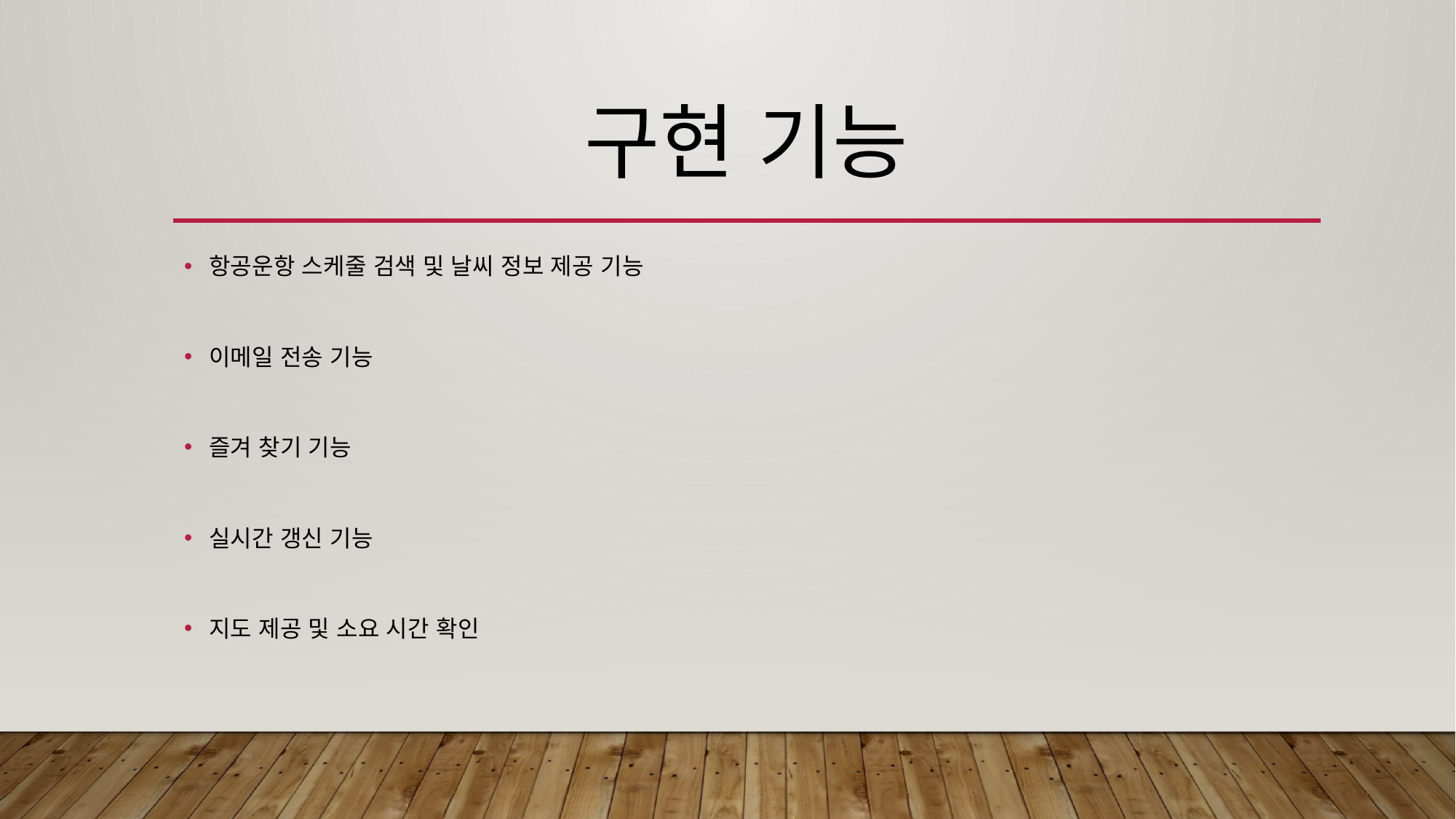

# 구현 기능
항공운항 스케줄 검색 및 날씨 정보 제공 기능

이메일 전송 기능

즐겨 찾기 기능

실시간 갱신 기능

지도 제공 및 소요 시간 확인